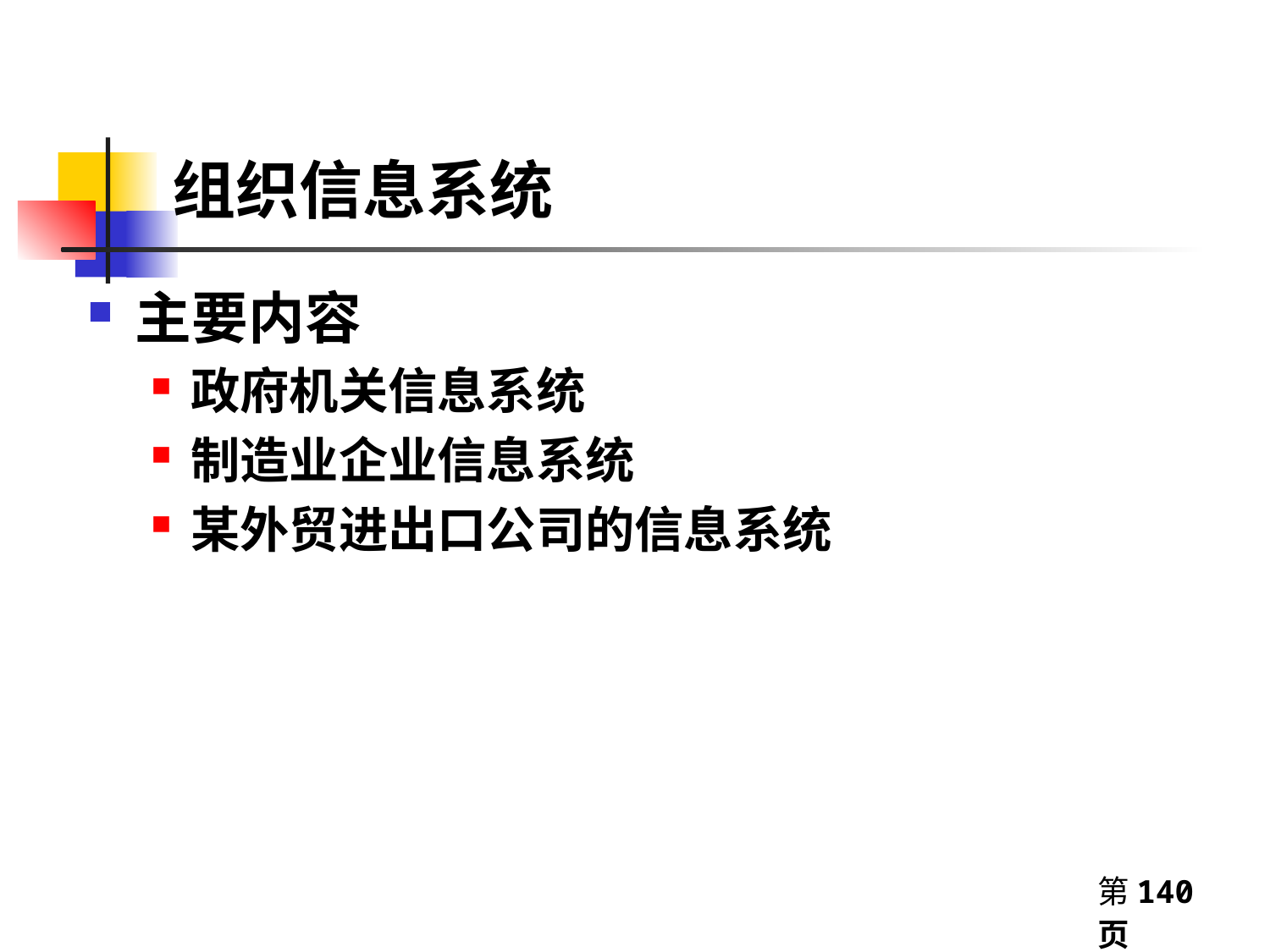

# 组织信息系统
主要内容
政府机关信息系统
制造业企业信息系统
某外贸进出口公司的信息系统